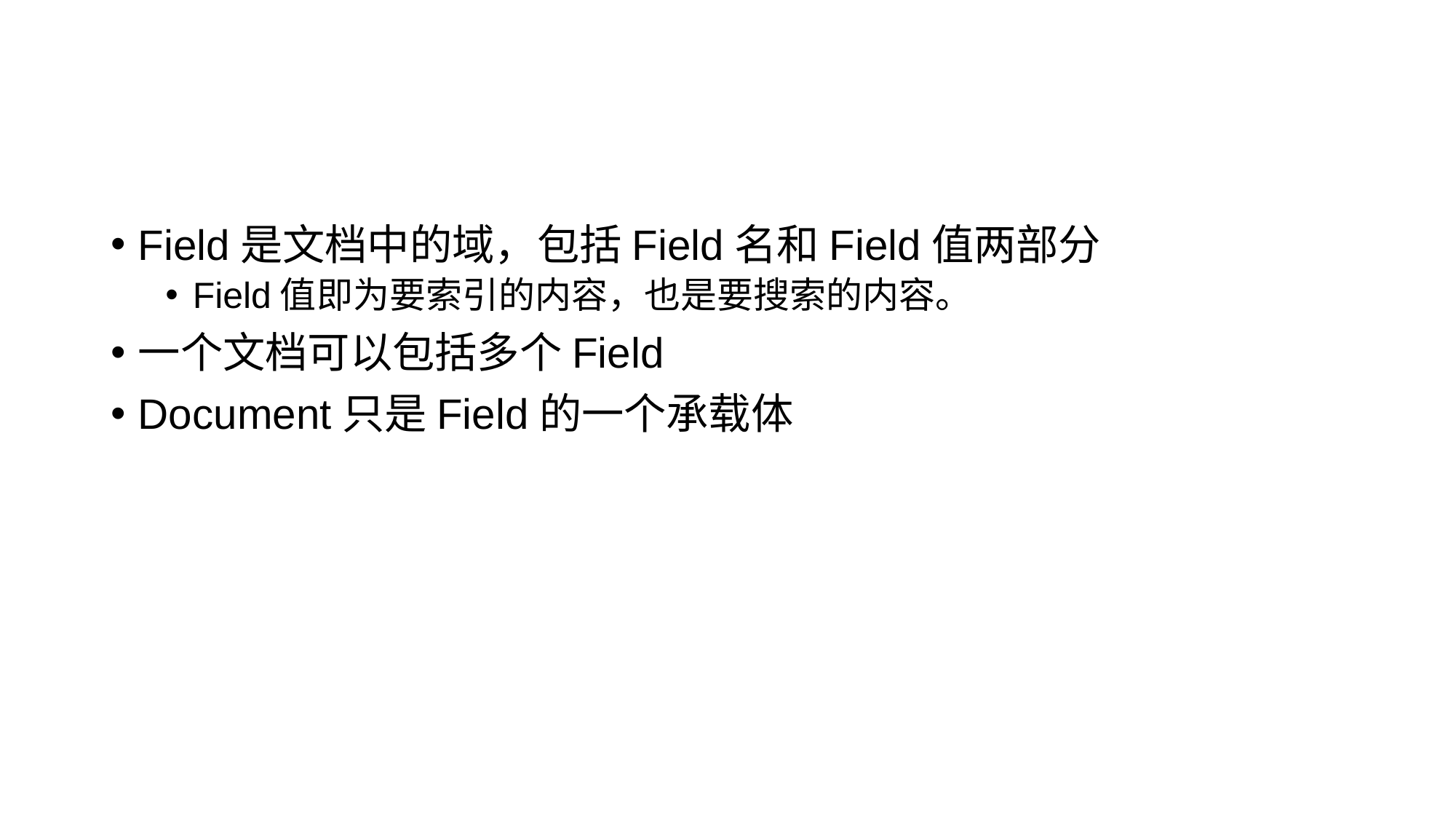

#
Field是文档中的域，包括Field名和Field值两部分
Field值即为要索引的内容，也是要搜索的内容。
一个文档可以包括多个Field
Document只是Field的一个承载体